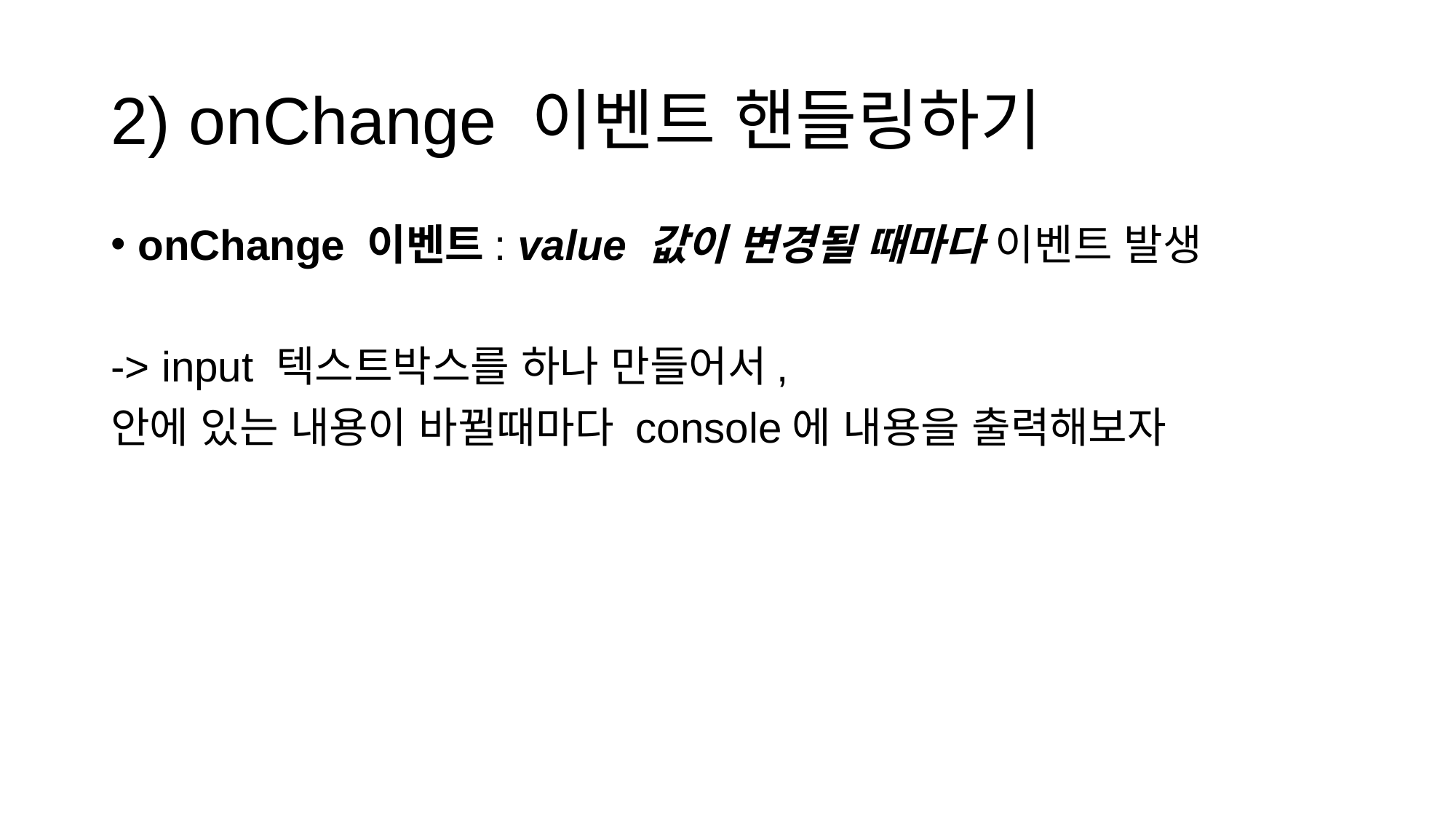

# 2) onChange 이벤트 핸들링하기
onChange 이벤트: value 값이 변경될 때마다 이벤트 발생

-> input 텍스트박스를 하나 만들어서,
안에 있는 내용이 바뀔때마다 console에 내용을 출력해보자